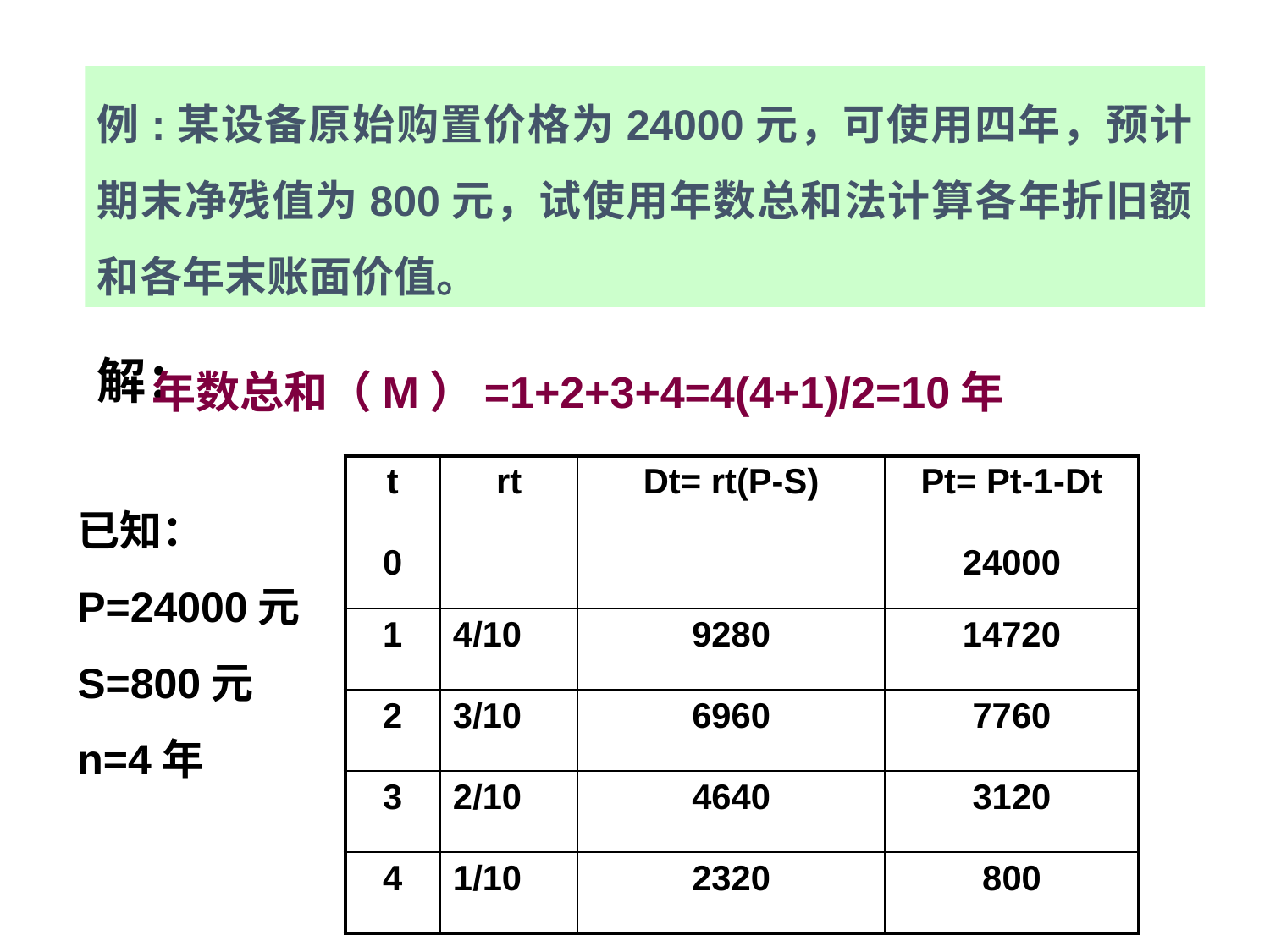

例:某设备原始购置价格为24000元，可使用四年，预计期末净残值为800元，试使用年数总和法计算各年折旧额和各年末账面价值。
解：
年数总和（M）=1+2+3+4=4(4+1)/2=10年
| t | rt | Dt= rt(P-S) | Pt= Pt-1-Dt |
| --- | --- | --- | --- |
| 0 |  |  | 24000 |
| 1 | 4/10 | 9280 | 14720 |
| 2 | 3/10 | 6960 | 7760 |
| 3 | 2/10 | 4640 | 3120 |
| 4 | 1/10 | 2320 | 800 |
已知：
P=24000元
S=800元
n=4年